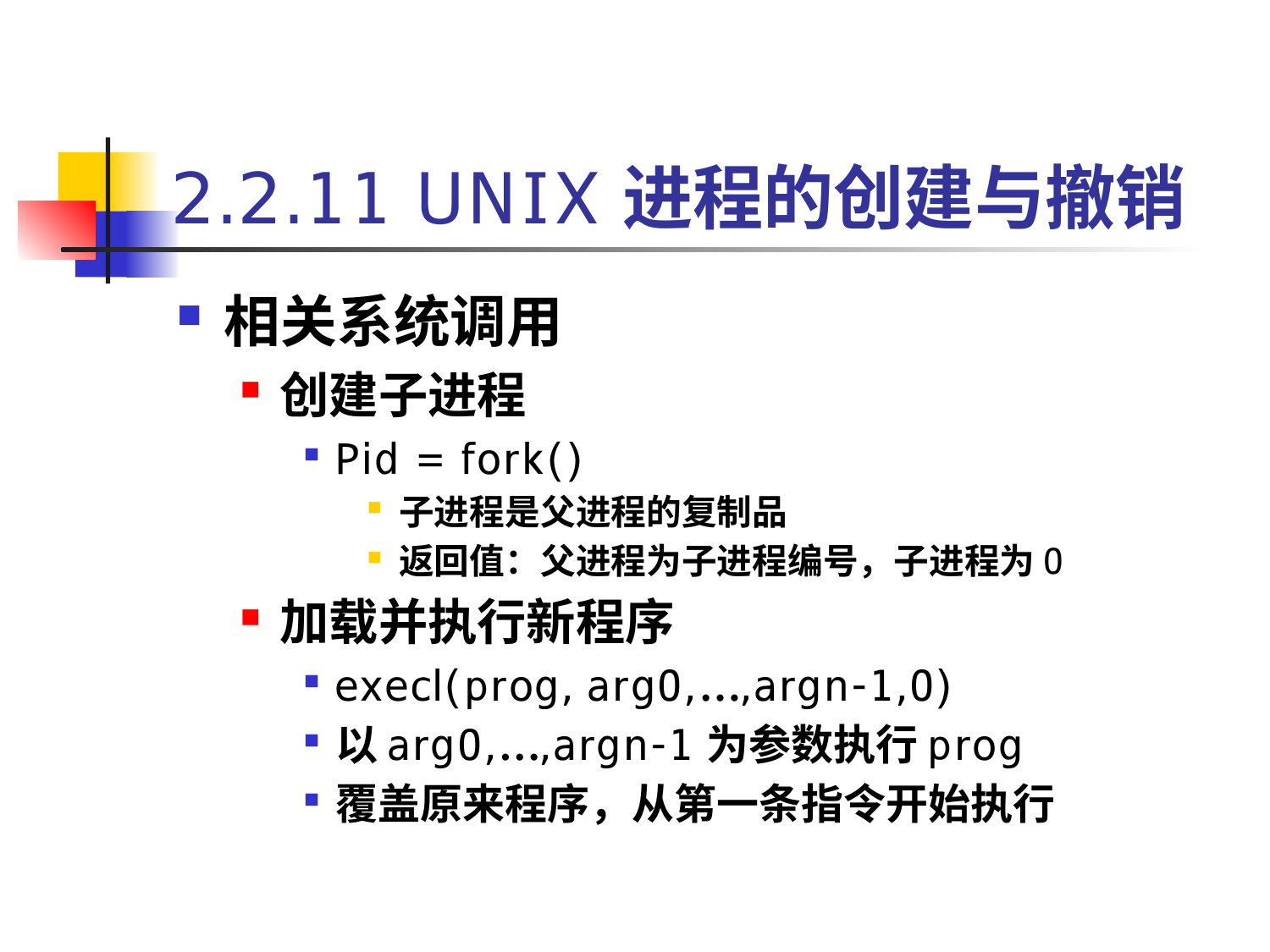

# 2.2.11 UNIX进程的创建与撤销
相关系统调用
创建子进程
Pid = fork()
子进程是父进程的复制品
返回值：父进程为子进程编号，子进程为0
加载并执行新程序
execl(prog, arg0,…,argn-1,0)
以arg0,…,argn-1为参数执行prog
覆盖原来程序，从第一条指令开始执行